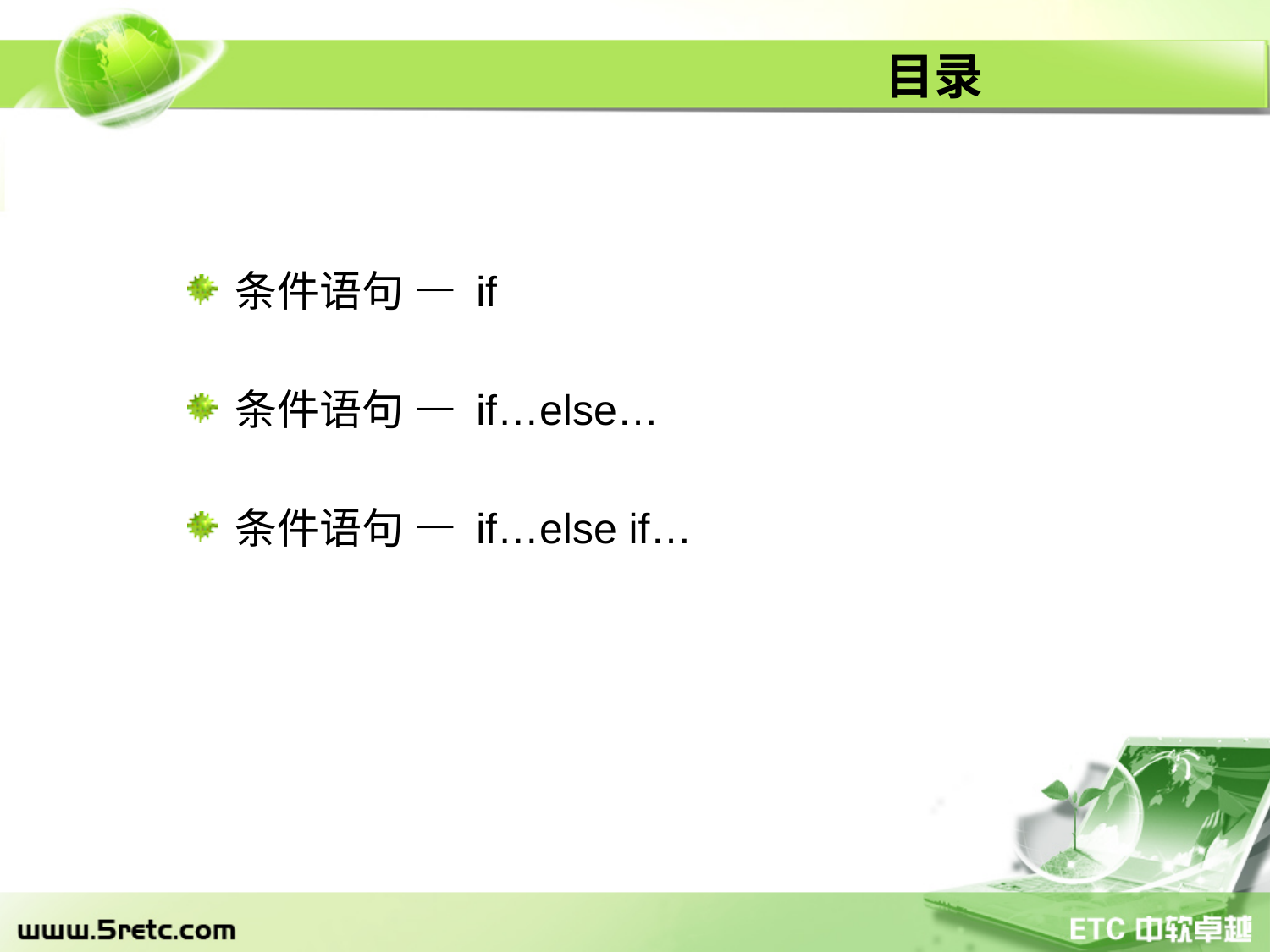

# 目录
条件语句 — if

条件语句 — if…else…

条件语句 — if…else if…